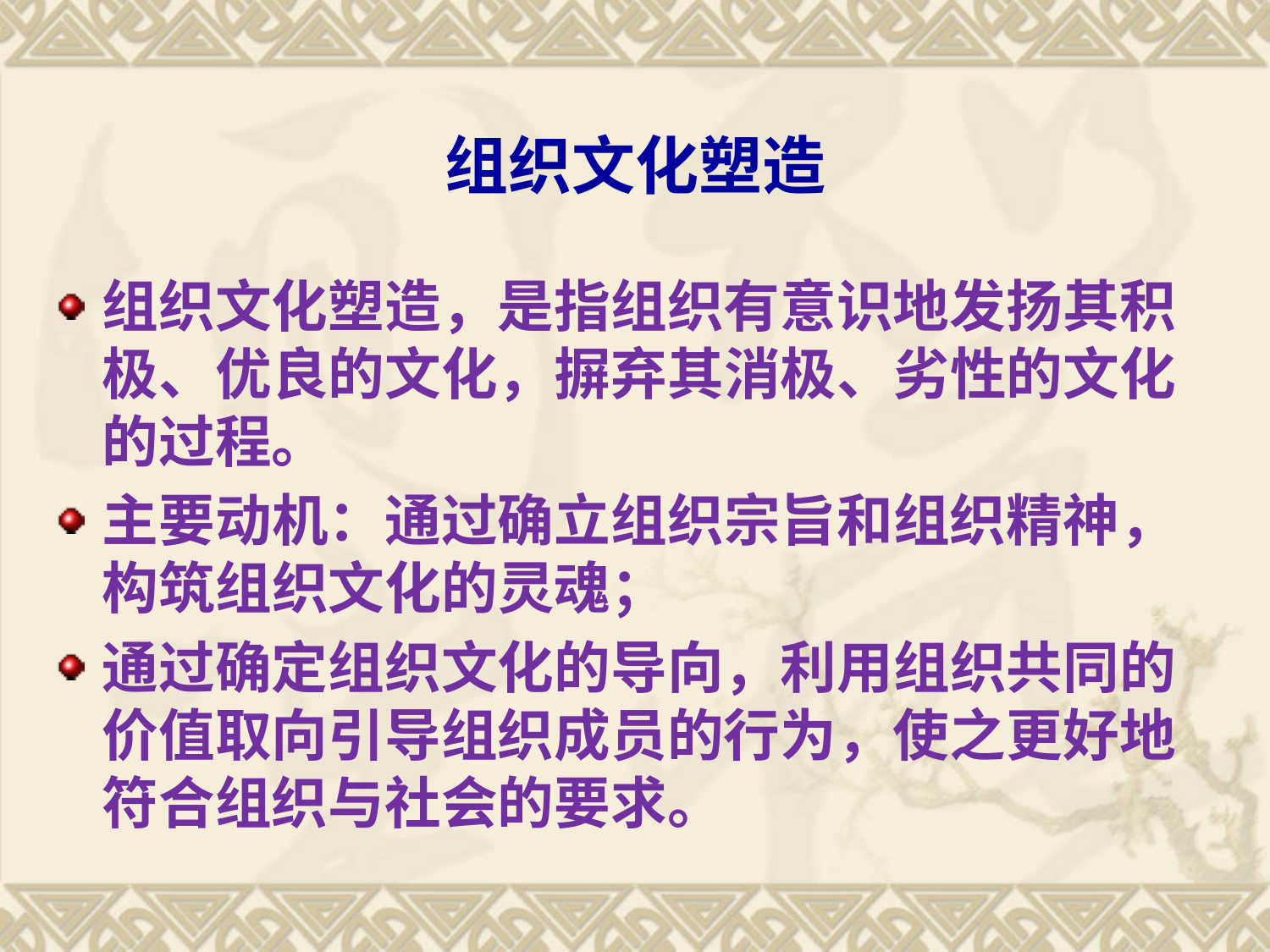

# 组织文化塑造
组织文化塑造，是指组织有意识地发扬其积极、优良的文化，摒弃其消极、劣性的文化的过程。
主要动机：通过确立组织宗旨和组织精神，构筑组织文化的灵魂；
通过确定组织文化的导向，利用组织共同的价值取向引导组织成员的行为，使之更好地符合组织与社会的要求。